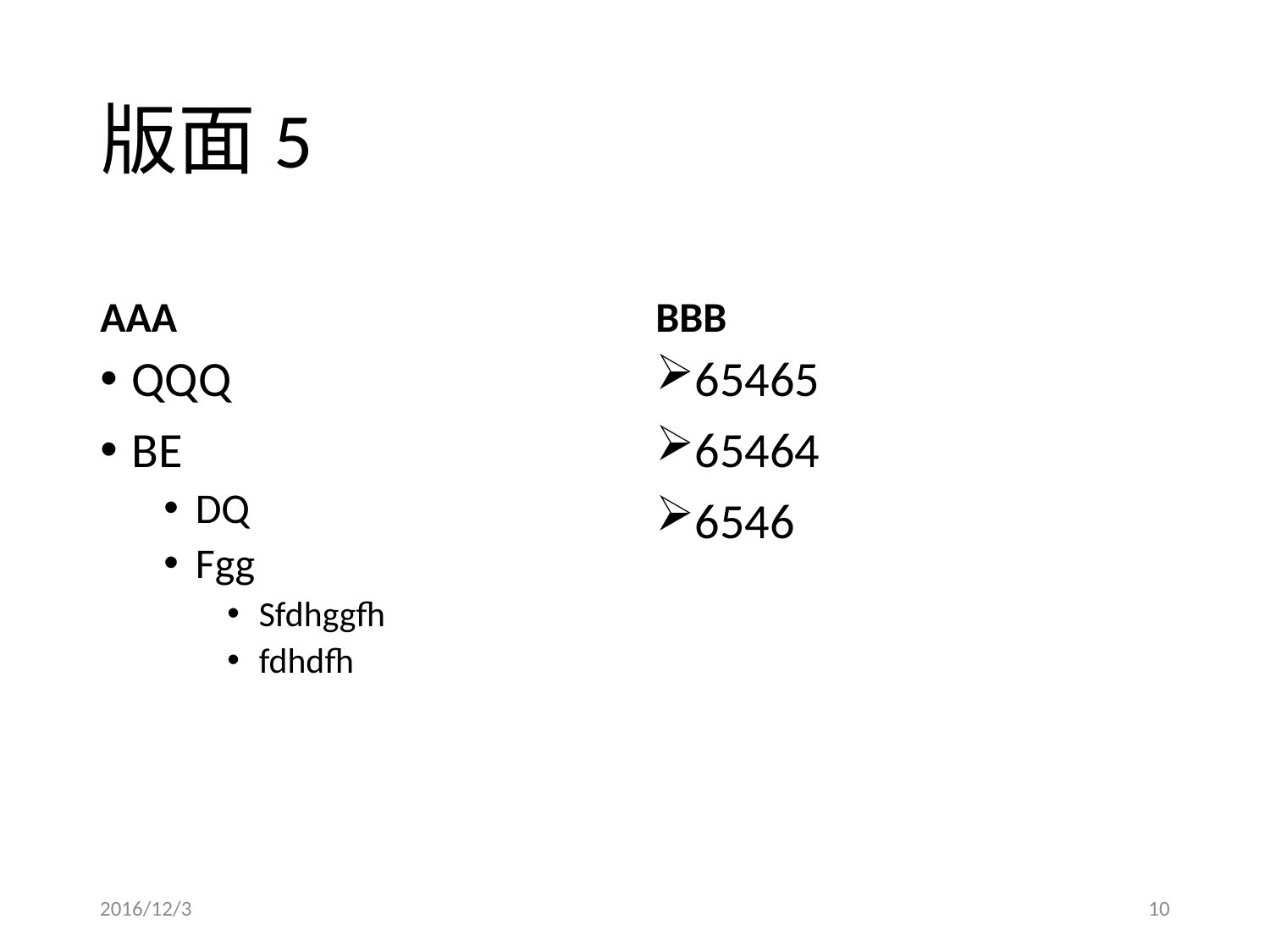

# 版面5
AAA
BBB
QQQ
BE
DQ
Fgg
Sfdhggfh
fdhdfh
65465
65464
6546
2016/12/3
10